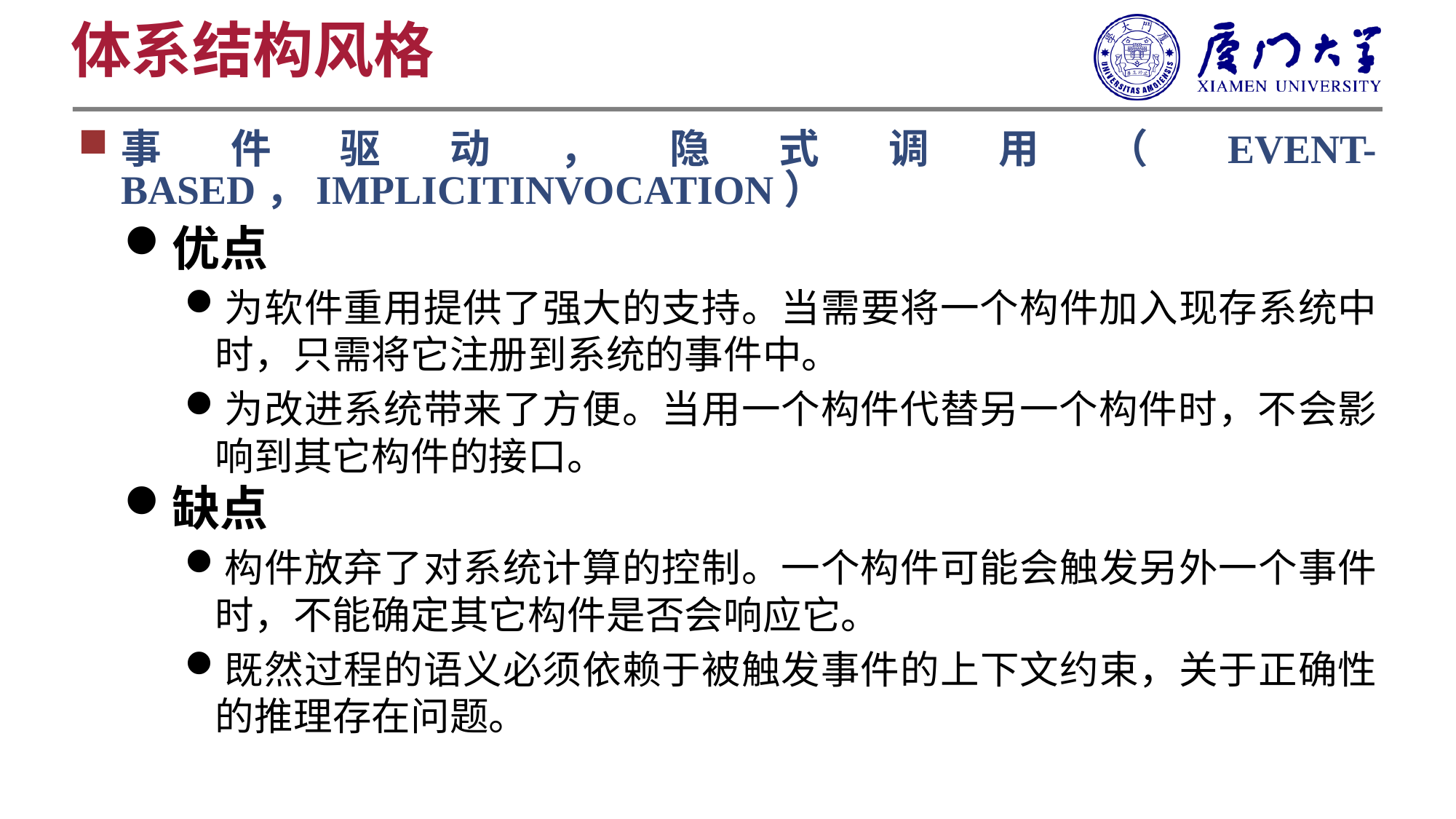

体系结构风格
事件驱动，隐式调用（EVENT-BASED，IMPLICITINVOCATION）
优点
为软件重用提供了强大的支持。当需要将一个构件加入现存系统中时，只需将它注册到系统的事件中。
为改进系统带来了方便。当用一个构件代替另一个构件时，不会影响到其它构件的接口。
缺点
构件放弃了对系统计算的控制。一个构件可能会触发另外一个事件时，不能确定其它构件是否会响应它。
既然过程的语义必须依赖于被触发事件的上下文约束，关于正确性的推理存在问题。